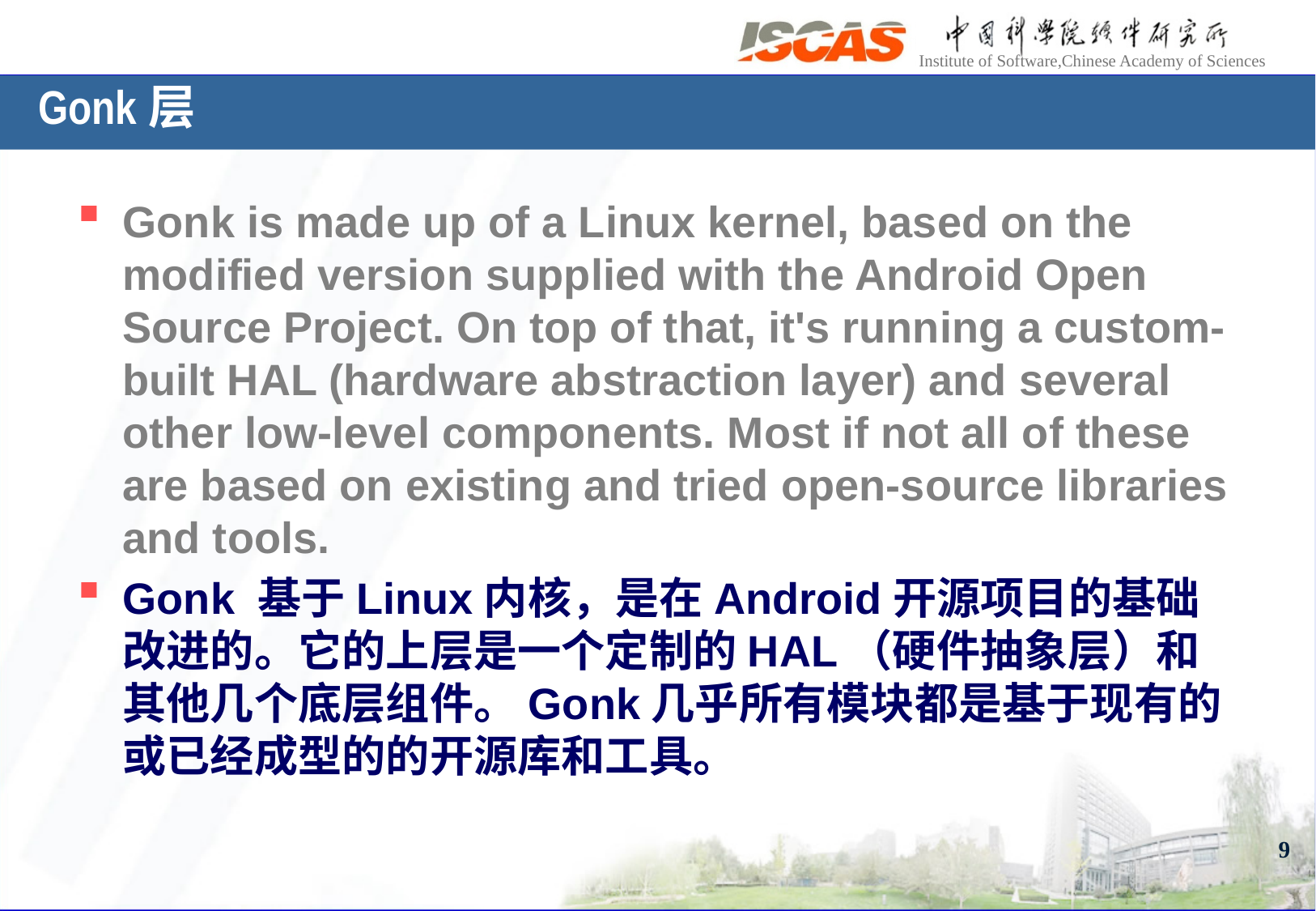

# Gonk层
Gonk is made up of a Linux kernel, based on the modified version supplied with the Android Open Source Project. On top of that, it's running a custom-built HAL (hardware abstraction layer) and several other low-level components. Most if not all of these are based on existing and tried open-source libraries and tools.
Gonk 基于Linux内核，是在Android开源项目的基础改进的。它的上层是一个定制的HAL（硬件抽象层）和其他几个底层组件。Gonk几乎所有模块都是基于现有的或已经成型的的开源库和工具。
9